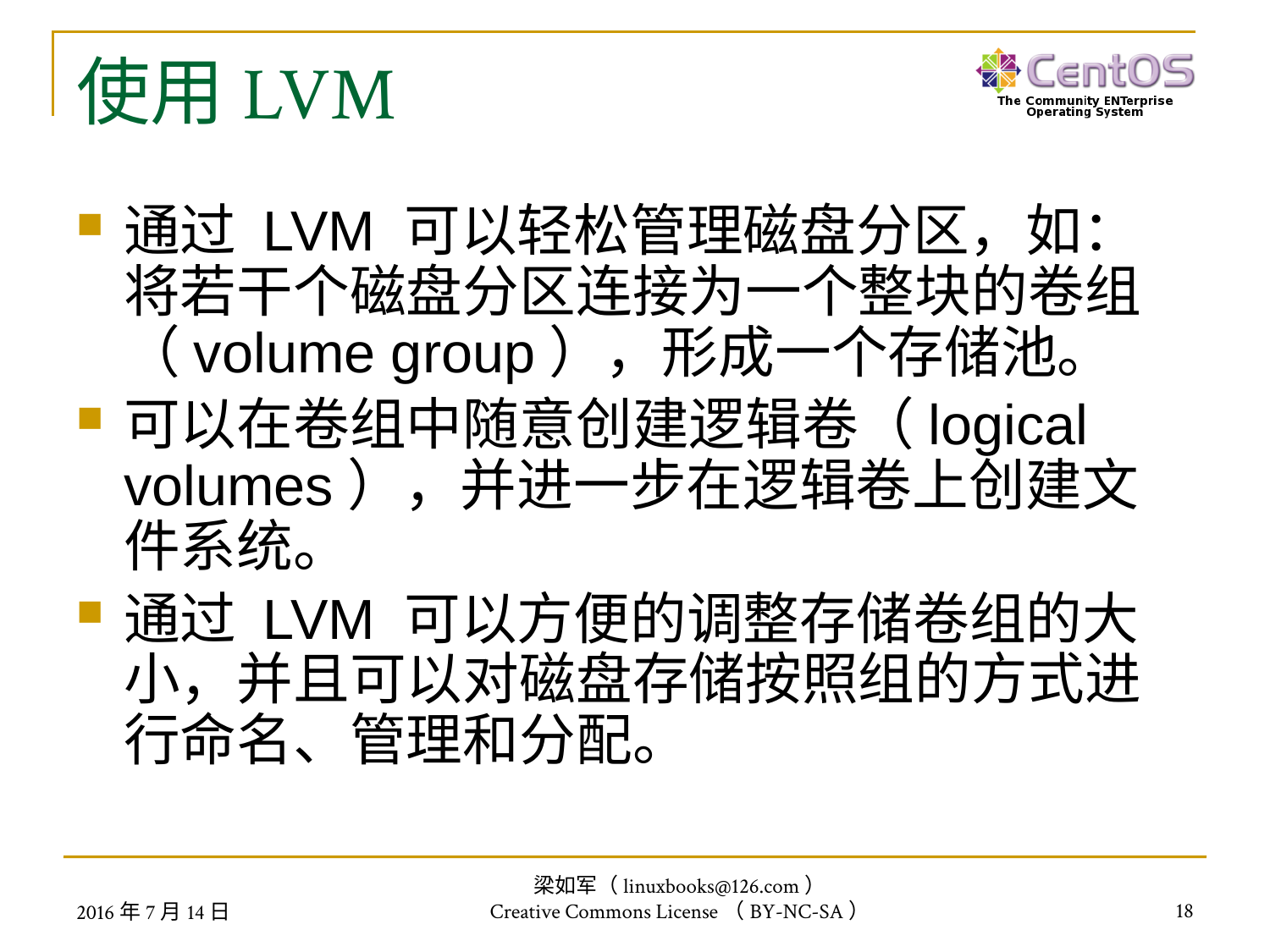

# 使用LVM
通过 LVM 可以轻松管理磁盘分区，如：将若干个磁盘分区连接为一个整块的卷组（volume group），形成一个存储池。
可以在卷组中随意创建逻辑卷（logical volumes），并进一步在逻辑卷上创建文件系统。
通过 LVM 可以方便的调整存储卷组的大小，并且可以对磁盘存储按照组的方式进行命名、管理和分配。
梁如军（linuxbooks@126.com）
Creative Commons License（BY-NC-SA）
2016年7月14日
18